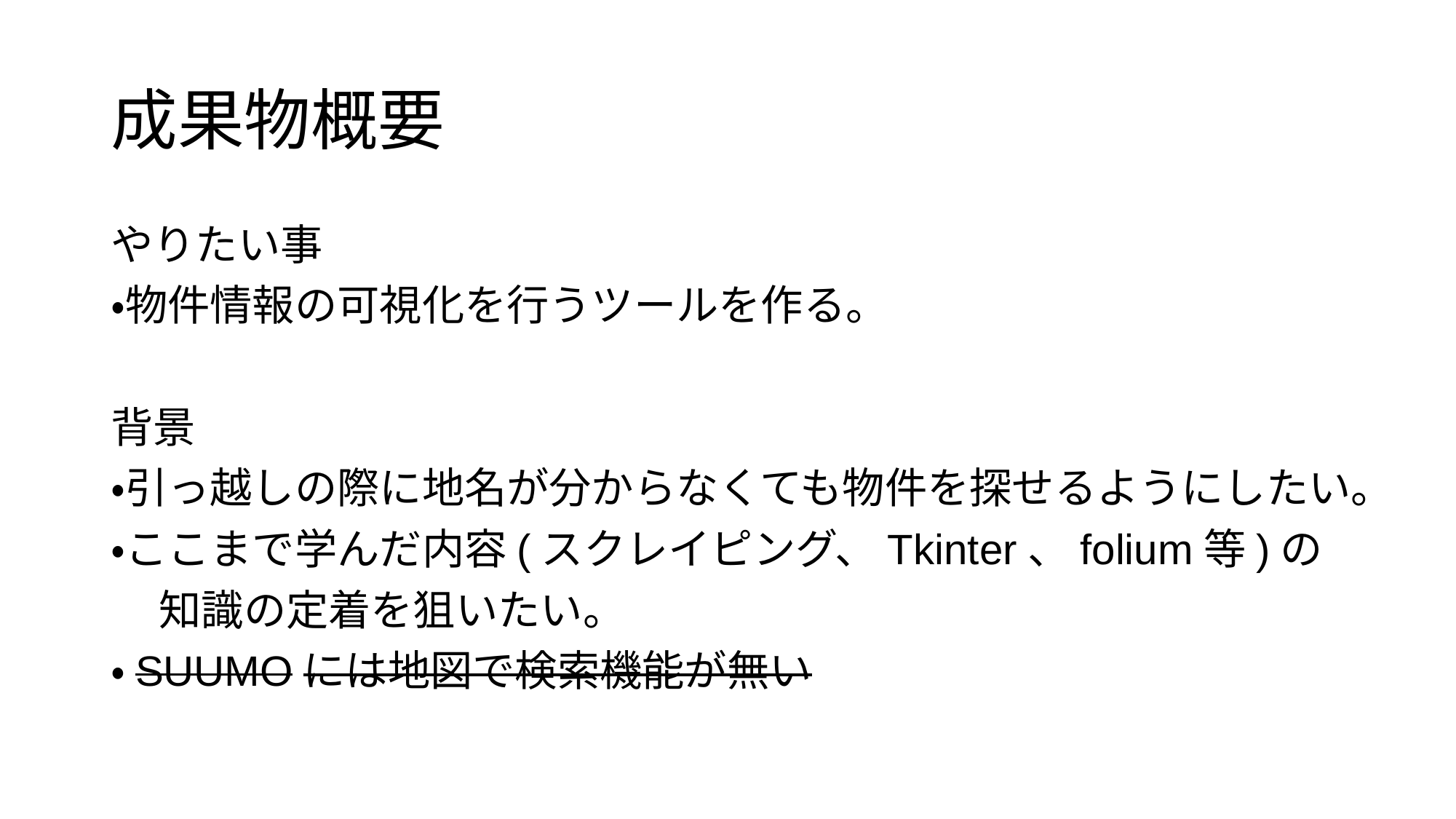

# 成果物概要
やりたい事
・物件情報の可視化を行うツールを作る。

背景
・引っ越しの際に地名が分からなくても物件を探せるようにしたい。
・ここまで学んだ内容(スクレイピング、Tkinter、folium等)の
    知識の定着を狙いたい。
・SUUMOには地図で検索機能が無い